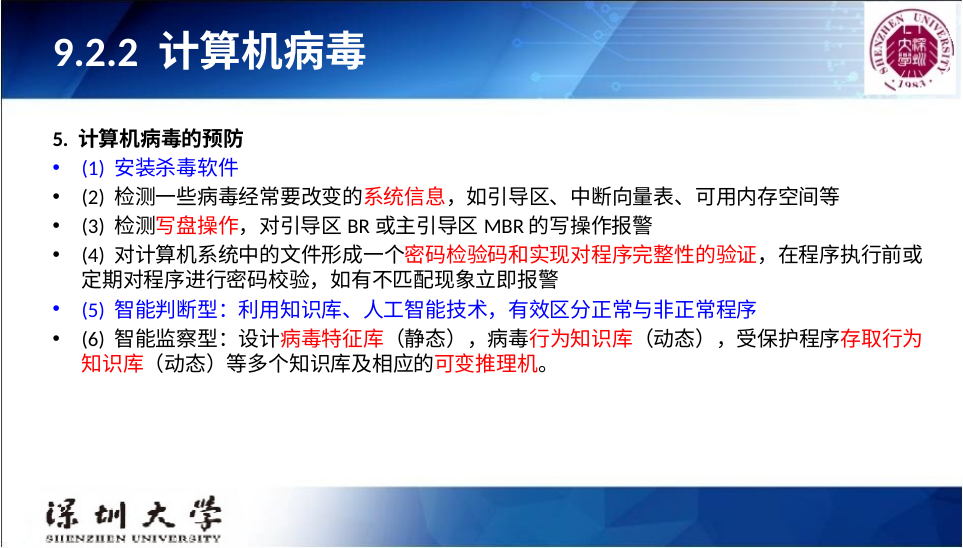

# 9.2.2 计算机病毒
5. 计算机病毒的预防
(1) 安装杀毒软件
(2) 检测一些病毒经常要改变的系统信息，如引导区、中断向量表、可用内存空间等
(3) 检测写盘操作，对引导区BR或主引导区MBR的写操作报警
(4) 对计算机系统中的文件形成一个密码检验码和实现对程序完整性的验证，在程序执行前或定期对程序进行密码校验，如有不匹配现象立即报警
(5) 智能判断型：利用知识库、人工智能技术，有效区分正常与非正常程序
(6) 智能监察型：设计病毒特征库（静态），病毒行为知识库（动态），受保护程序存取行为知识库（动态）等多个知识库及相应的可变推理机。
327